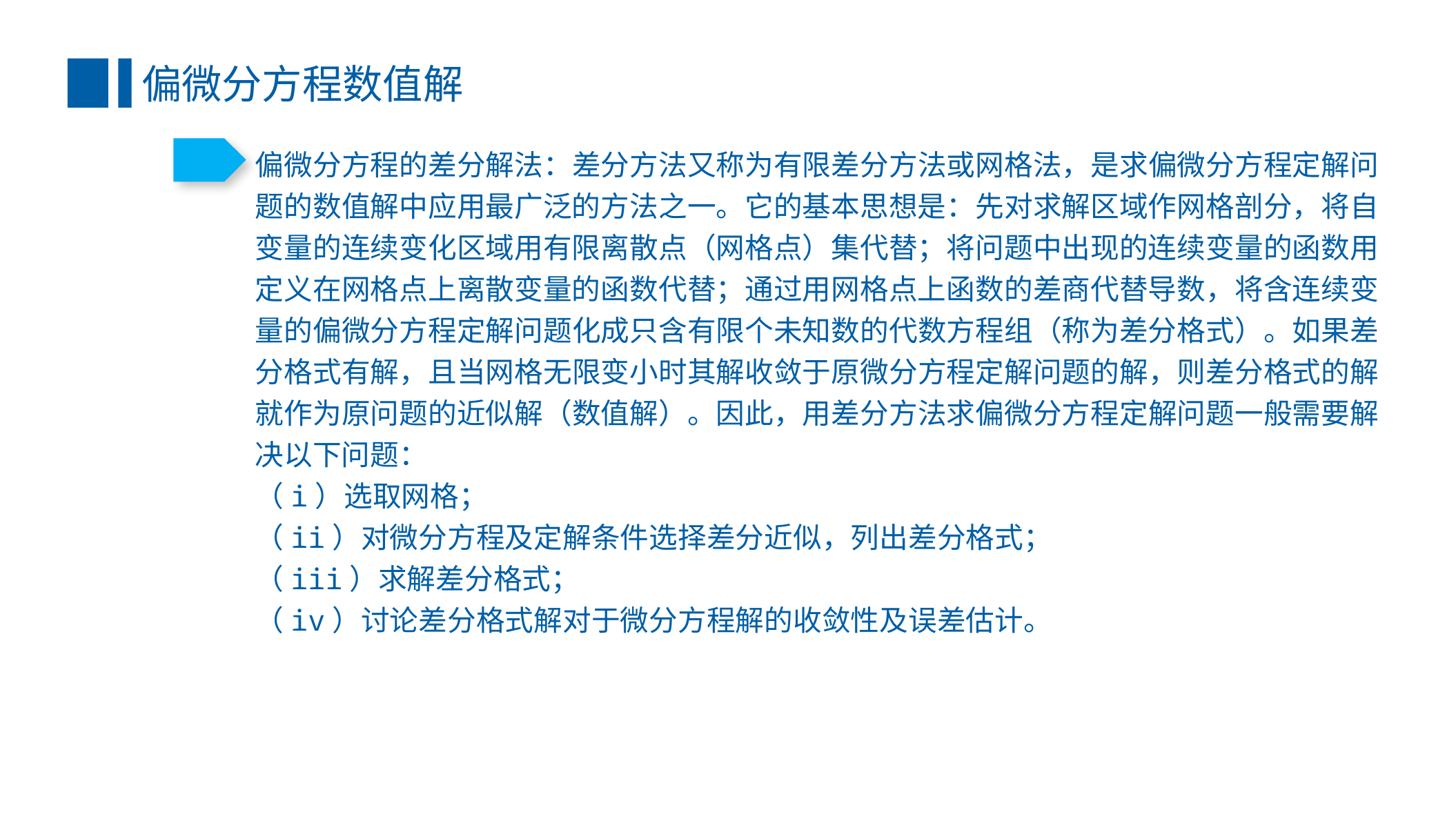

偏微分方程数值解

偏微分方程的差分解法：差分方法又称为有限差分方法或网格法，是求偏微分方程定解问题的数值解中应用最广泛的方法之一。它的基本思想是：先对求解区域作网格剖分，将自变量的连续变化区域用有限离散点（网格点）集代替；将问题中出现的连续变量的函数用定义在网格点上离散变量的函数代替；通过用网格点上函数的差商代替导数，将含连续变量的偏微分方程定解问题化成只含有限个未知数的代数方程组（称为差分格式）。如果差分格式有解，且当网格无限变小时其解收敛于原微分方程定解问题的解，则差分格式的解就作为原问题的近似解（数值解）。因此，用差分方法求偏微分方程定解问题一般需要解决以下问题：
（i）选取网格；
（ii）对微分方程及定解条件选择差分近似，列出差分格式；
（iii）求解差分格式；
（iv）讨论差分格式解对于微分方程解的收敛性及误差估计。